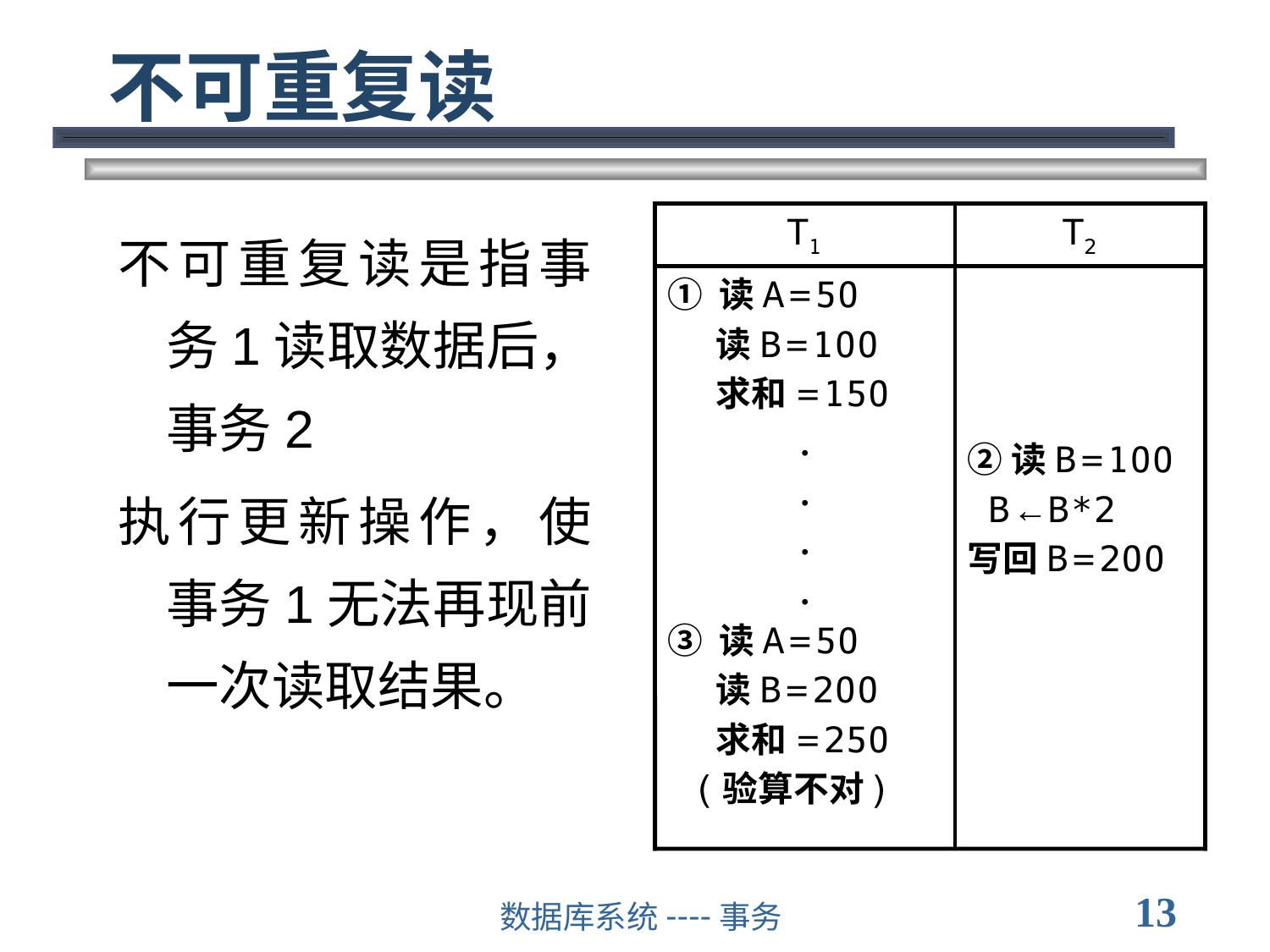

# 不可重复读
T1

T2

① 读A=50
     读B=100
     求和=150
.
.
.
.
③ 读A=50
     读B=200
     求和=250
   (验算不对)

②读B=100
  B←B*2
写回B=200

不可重复读是指事务1读取数据后，事务2
执行更新操作，使事务1无法再现前一次读取结果。
13
数据库系统----事务